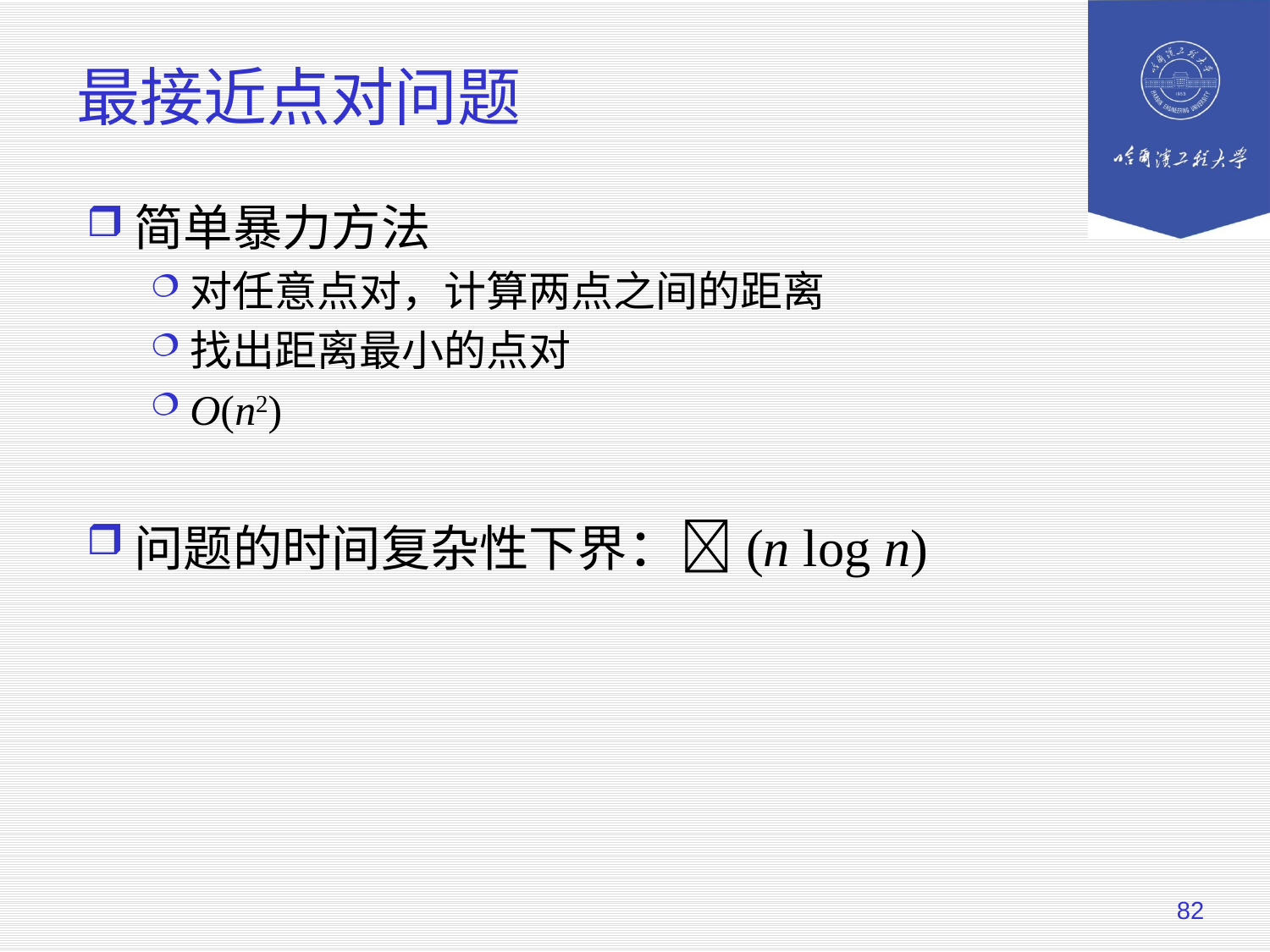

# 最接近点对问题
简单暴力方法
对任意点对，计算两点之间的距离
找出距离最小的点对
O(n2)

问题的时间复杂性下界：Ω(n log n)

82